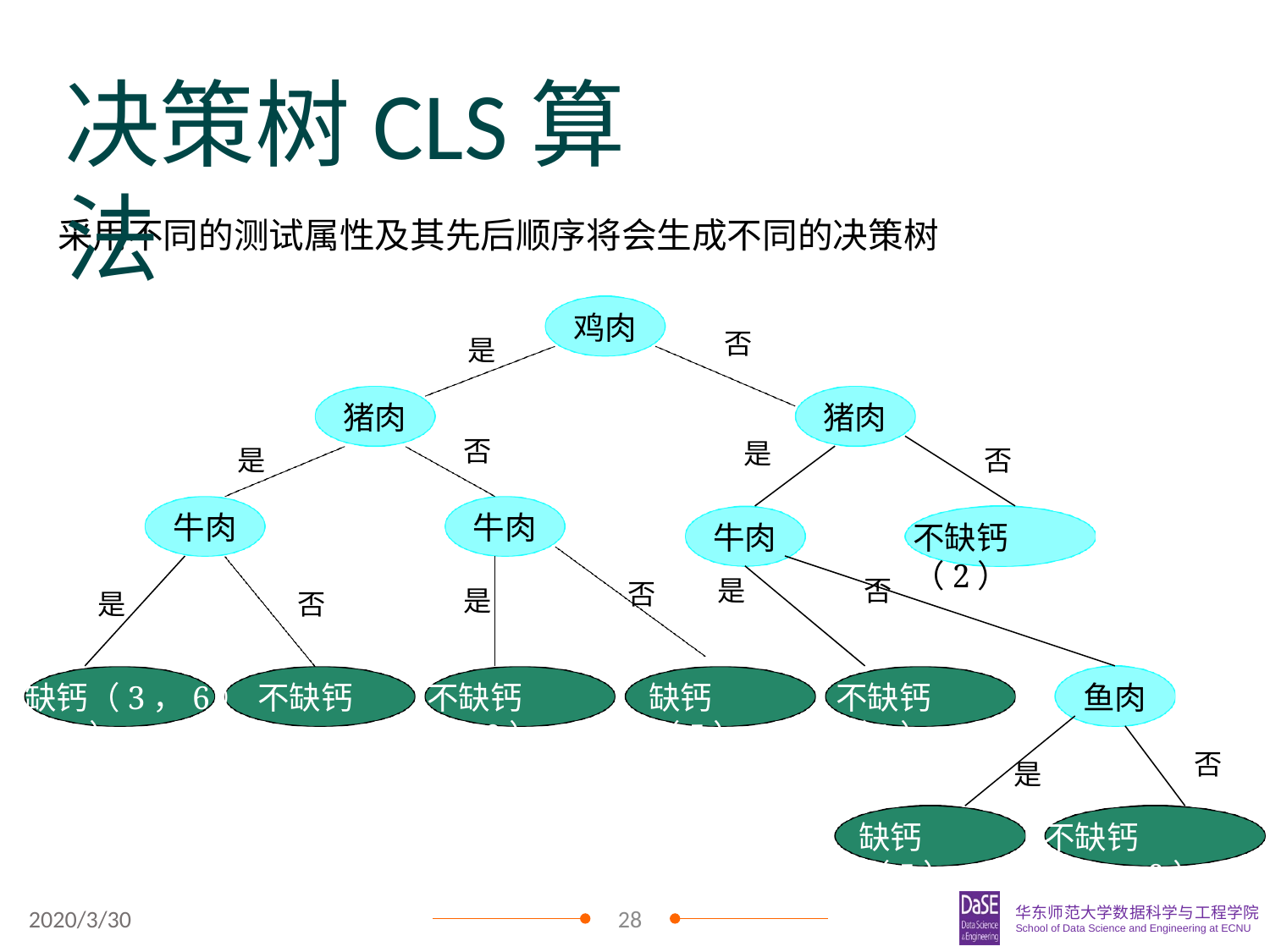

决策树CLS算法
采用不同的测试属性及其先后顺序将会生成不同的决策树

鸡肉
否
是
猪肉
猪肉
否

是
是
否

牛肉
牛肉
不缺钙（2）
牛肉
是

否
否
是
是
否

缺钙（3，6） 不缺钙（4）
不缺钙（10）
缺钙（5）
不缺钙（1）
鱼肉

否
是

缺钙（5）
不缺钙（7，9）